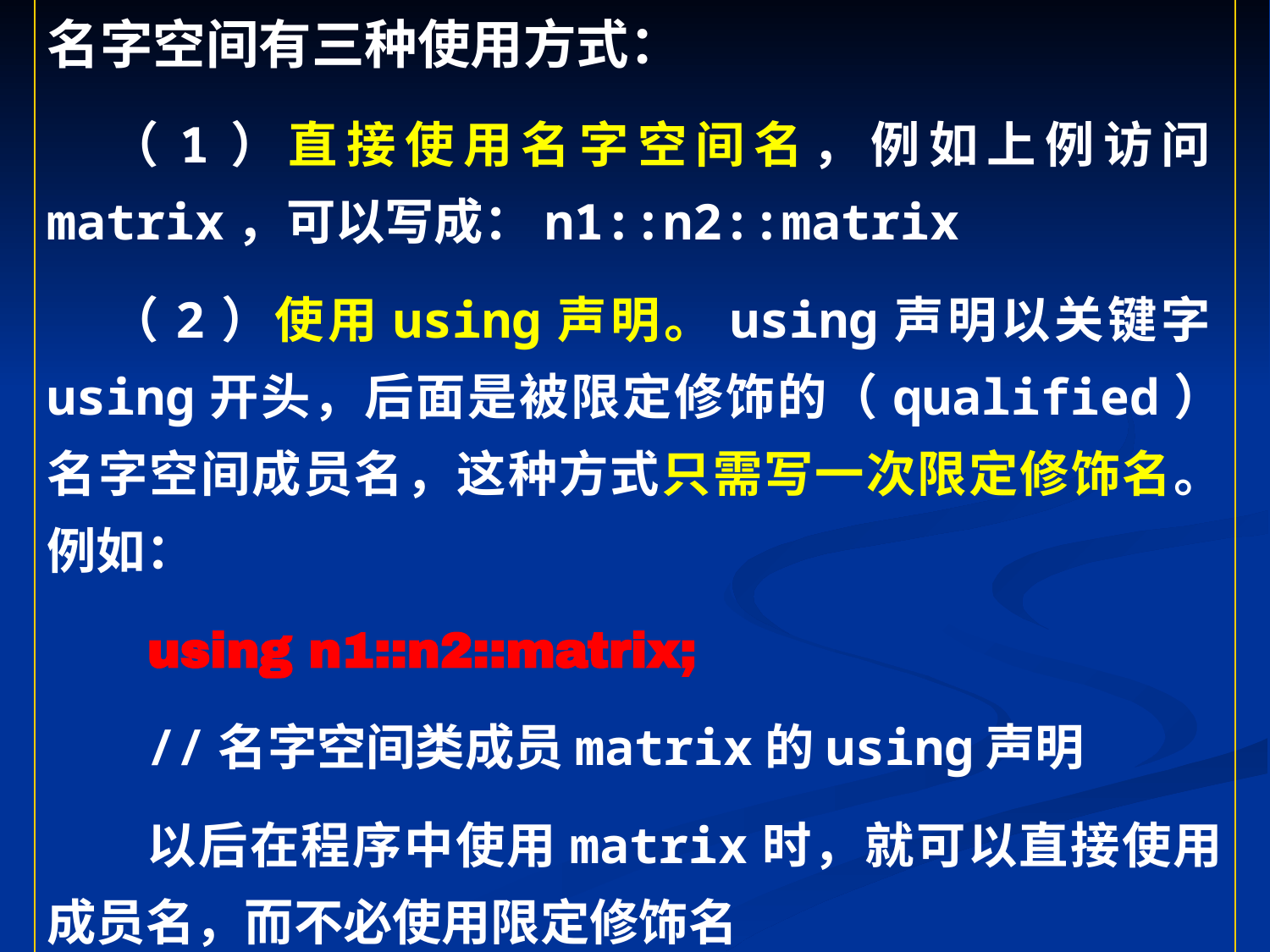

名字空间有三种使用方式：
（1）直接使用名字空间名，例如上例访问matrix，可以写成：n1::n2::matrix
（2）使用using声明。using声明以关键字using开头，后面是被限定修饰的（qualified）名字空间成员名，这种方式只需写一次限定修饰名。例如：
using n1::n2::matrix;
//名字空间类成员matrix的using声明
以后在程序中使用matrix时，就可以直接使用成员名，而不必使用限定修饰名